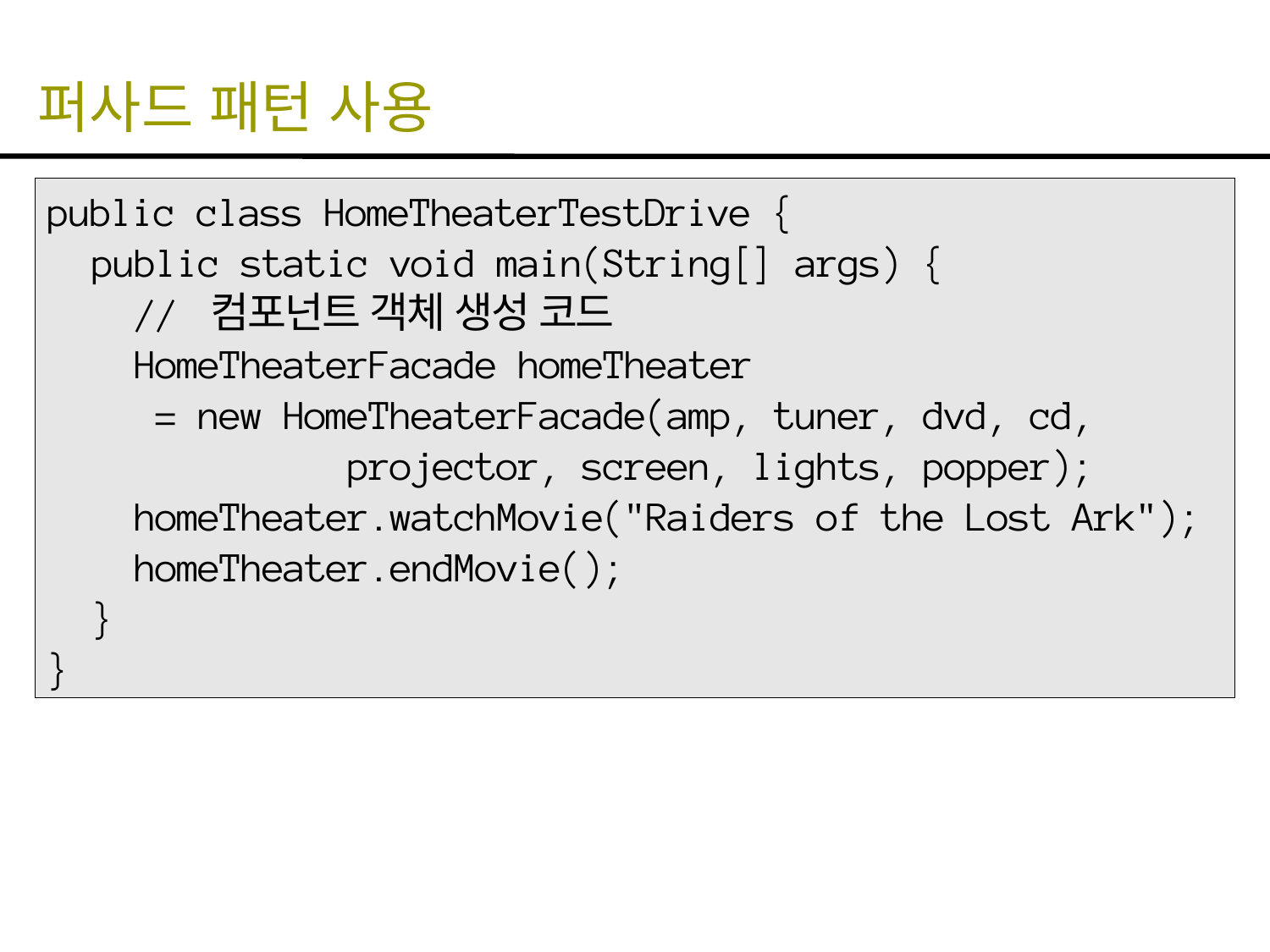

# 퍼사드 패턴 사용

public class HomeTheaterTestDrive {
  public static void main(String[] args) {
    // 컴포넌트 객체 생성 코드
    HomeTheaterFacade homeTheater
     = new HomeTheaterFacade(amp, tuner, dvd, cd,
              projector, screen, lights, popper);
    homeTheater.watchMovie("Raiders of the Lost Ark");
    homeTheater.endMovie();
  }
}